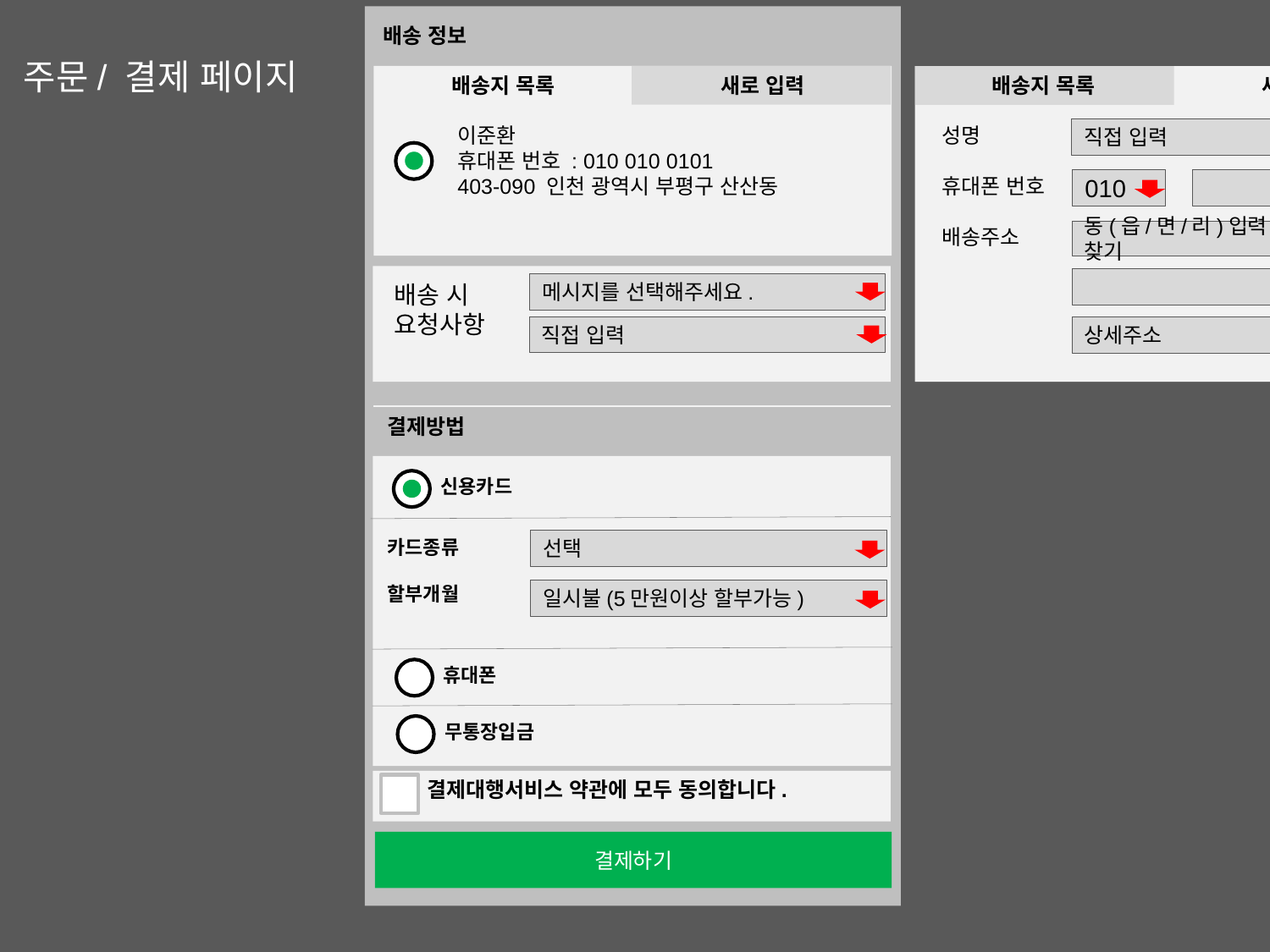

배송 정보
주문/ 결제 페이지
배송지 목록

배송지 목록
새로 입력

새로 입력
이준환
휴대폰 번호 : 010 010 0101
403-090 인천 광역시 부평구 산산동
성명

휴대폰 번호                -               -

배송주소
직접 입력

010

동(읍/면/리)입력 후 찾기
찾기

배송 시
요청사항
메시지를 선택해주세요.

직접 입력
상세주소

결제방법

신용카드

카드종류

할부개월

선택

일시불(5만원이상 할부가능)

휴대폰

무통장입금

결제대행서비스 약관에 모두 동의합니다.

결제하기